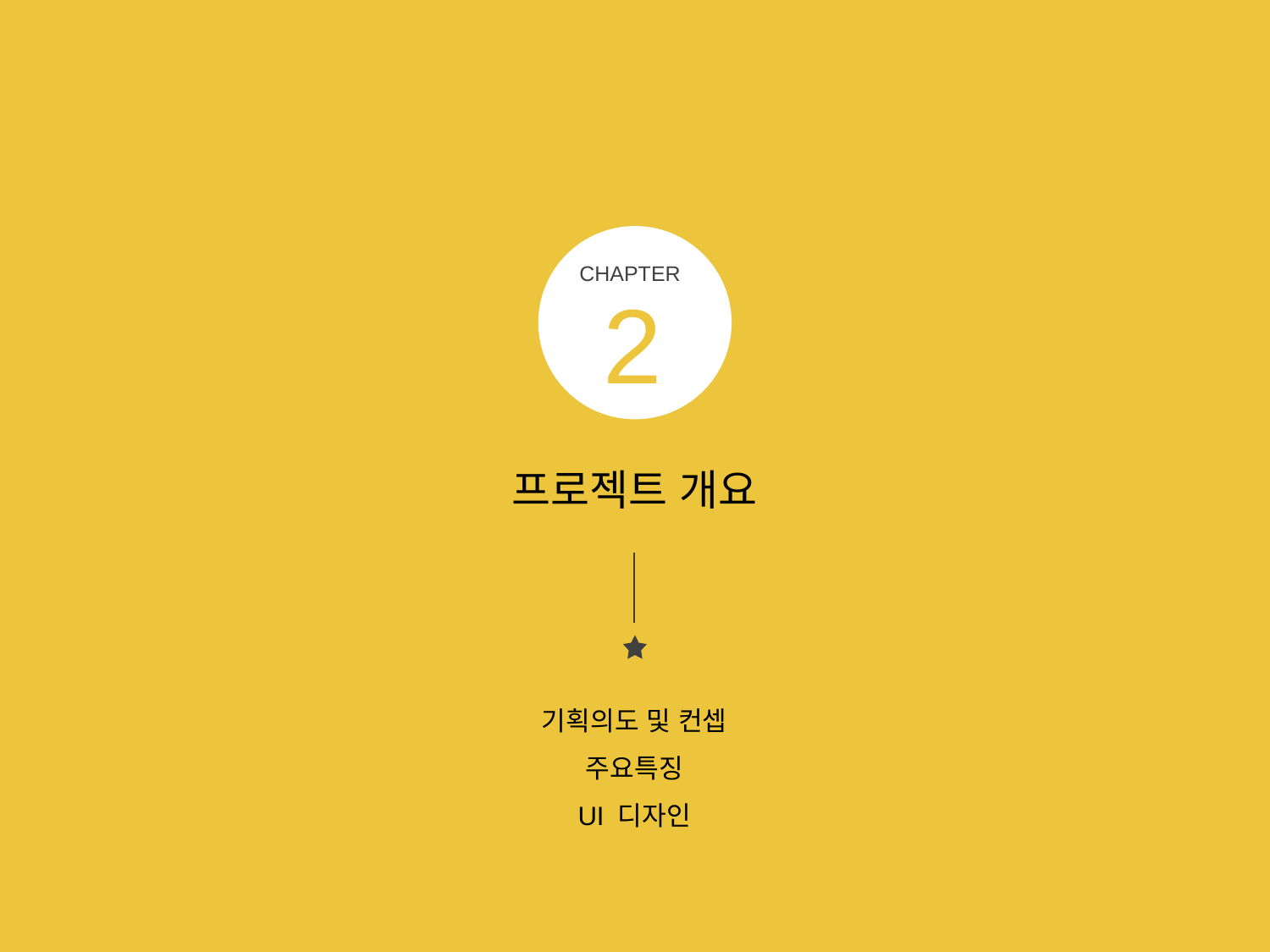

CHAPTER
2
프로젝트 개요

기획의도 및 컨셉
주요특징
UI 디자인